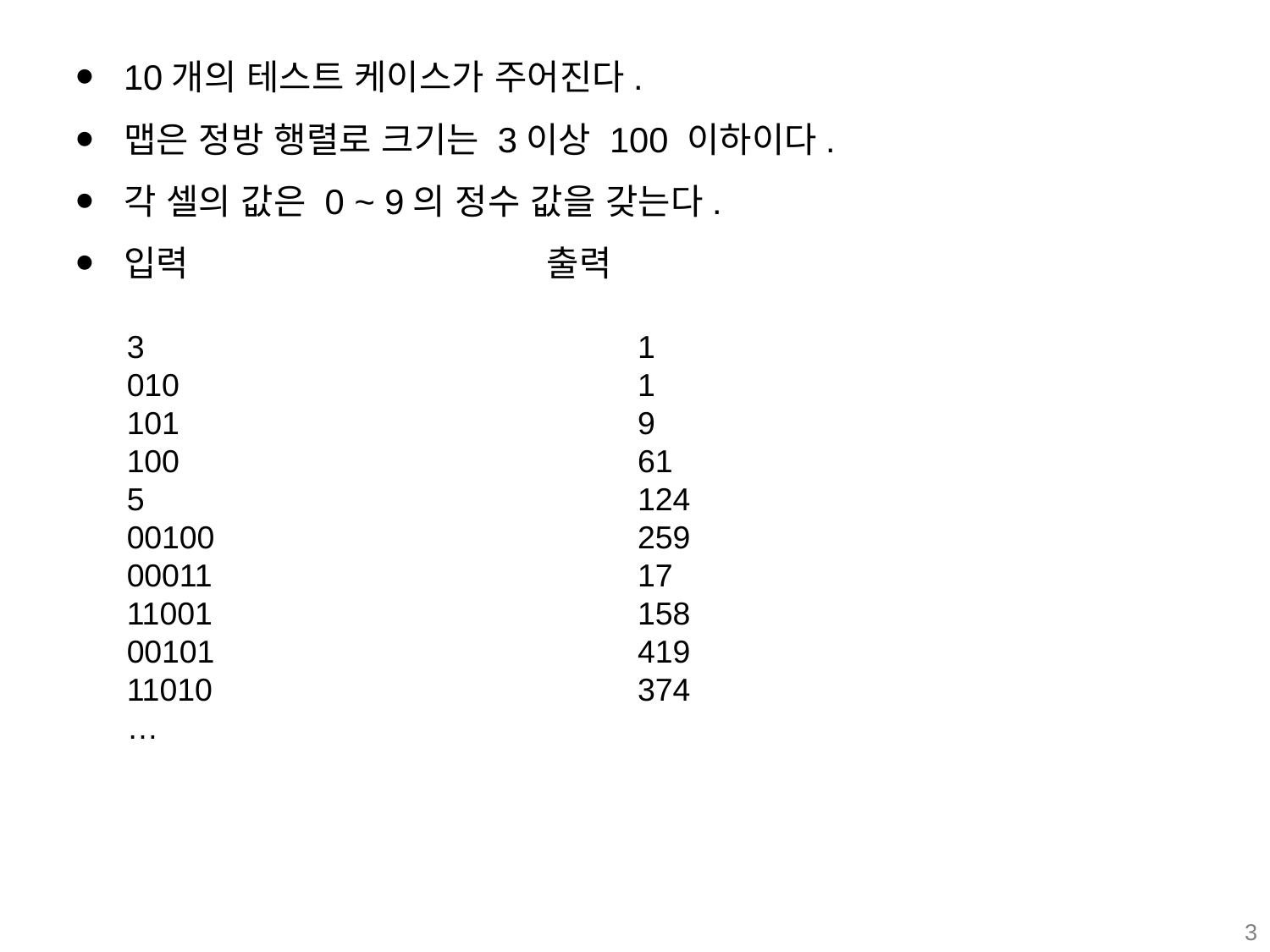

10개의 테스트 케이스가 주어진다.
맵은 정방 행렬로 크기는 3이상 100 이하이다.
각 셀의 값은 0 ~ 9의 정수 값을 갖는다.
입력                                    출력

3
010
101
100
5
00100
00011
11001
00101
11010
…
1
1
9
61
124
259
17
158
419
374
3